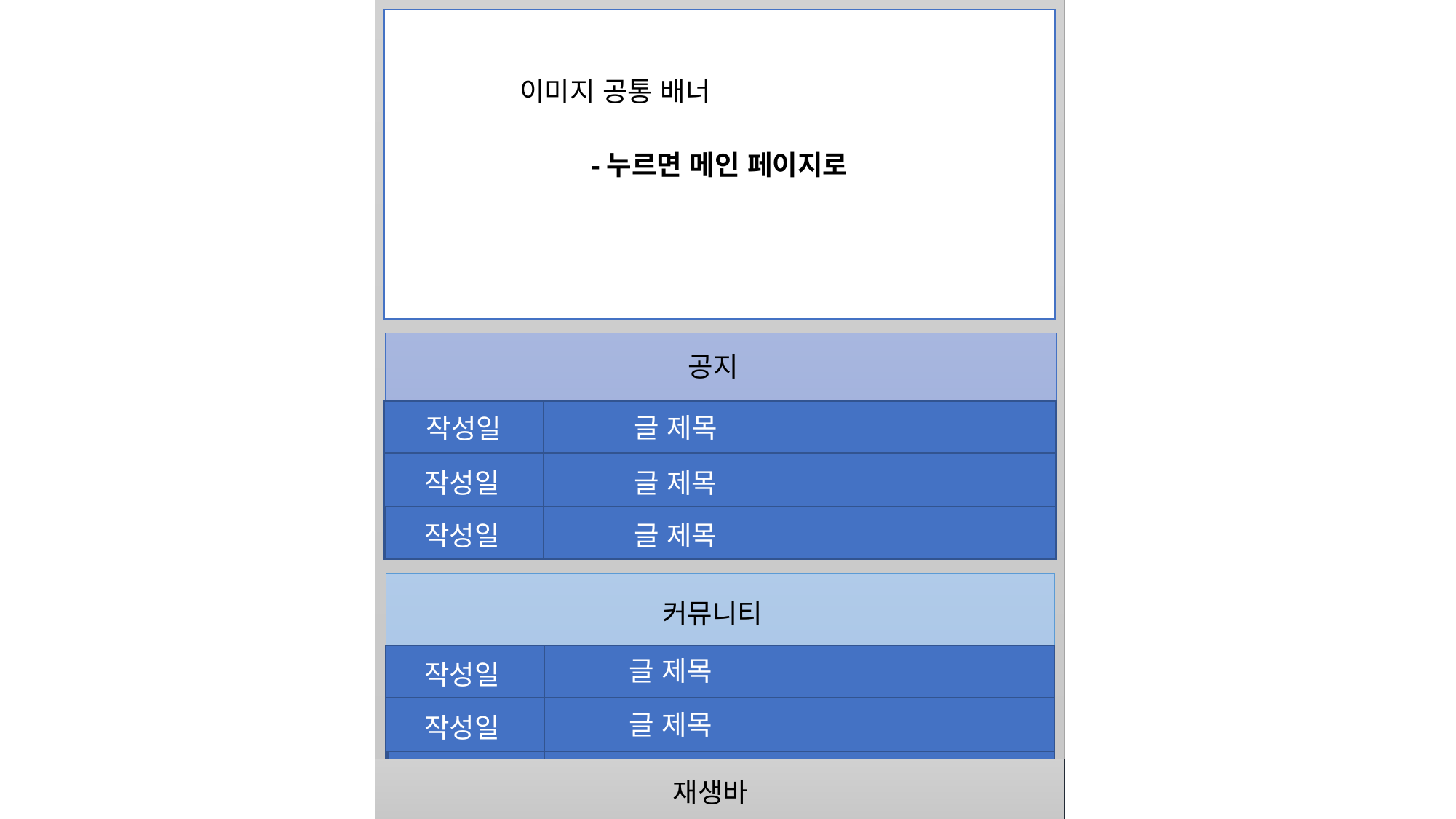

-누르면 메인 페이지로
이미지 공통 배너
ㄱ공지
공지
작성일

글 제목

작성일
글 제목

작성일
글 제목

커뮤니티

글 제목
작성일

글 제목
작성일

작성일

글 제목
재생바